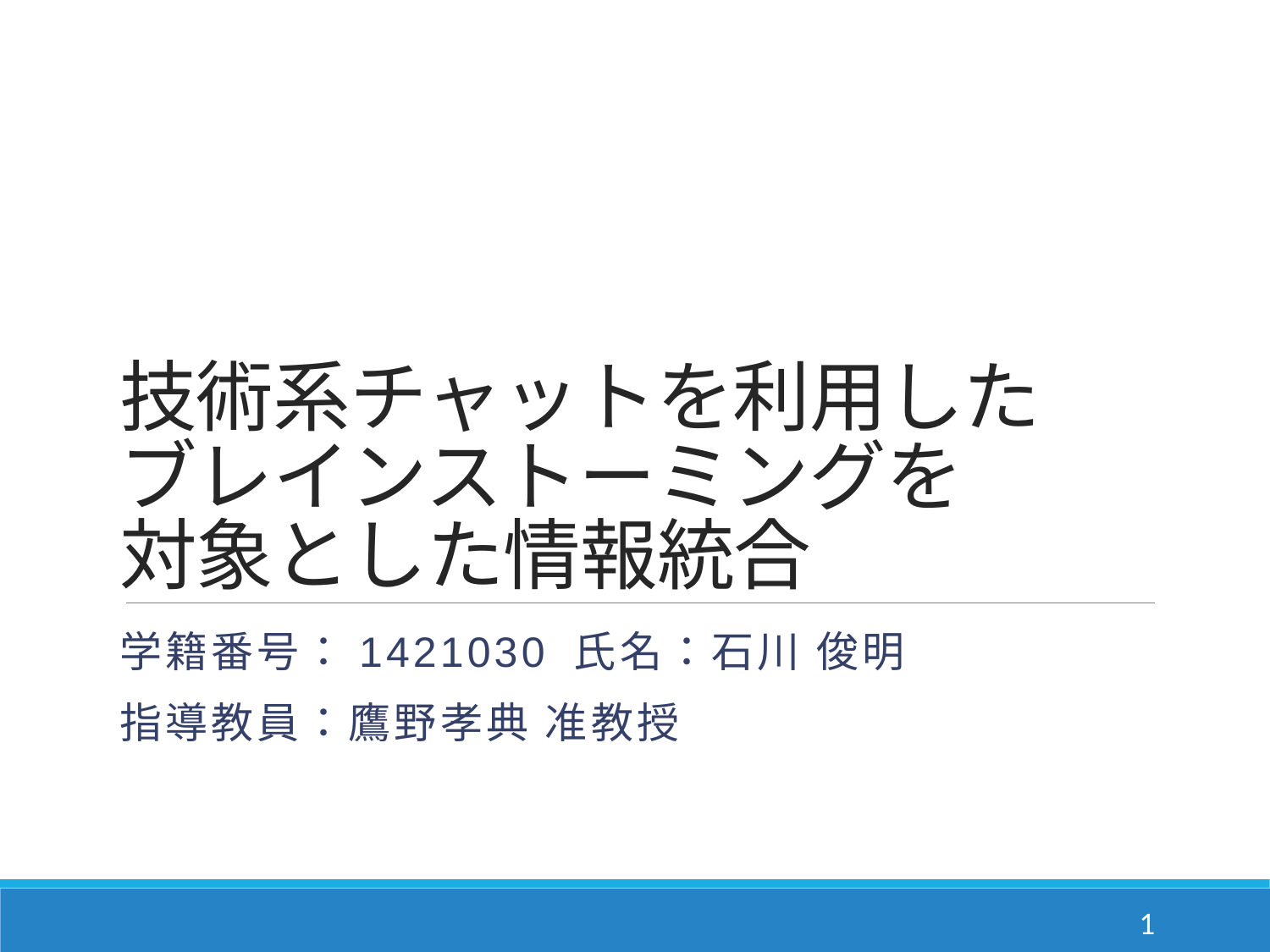

# 技術系チャットを利用した ブレインストーミングを 対象とした情報統合
学籍番号：1421030 氏名：石川 俊明
指導教員：鷹野孝典 准教授
1